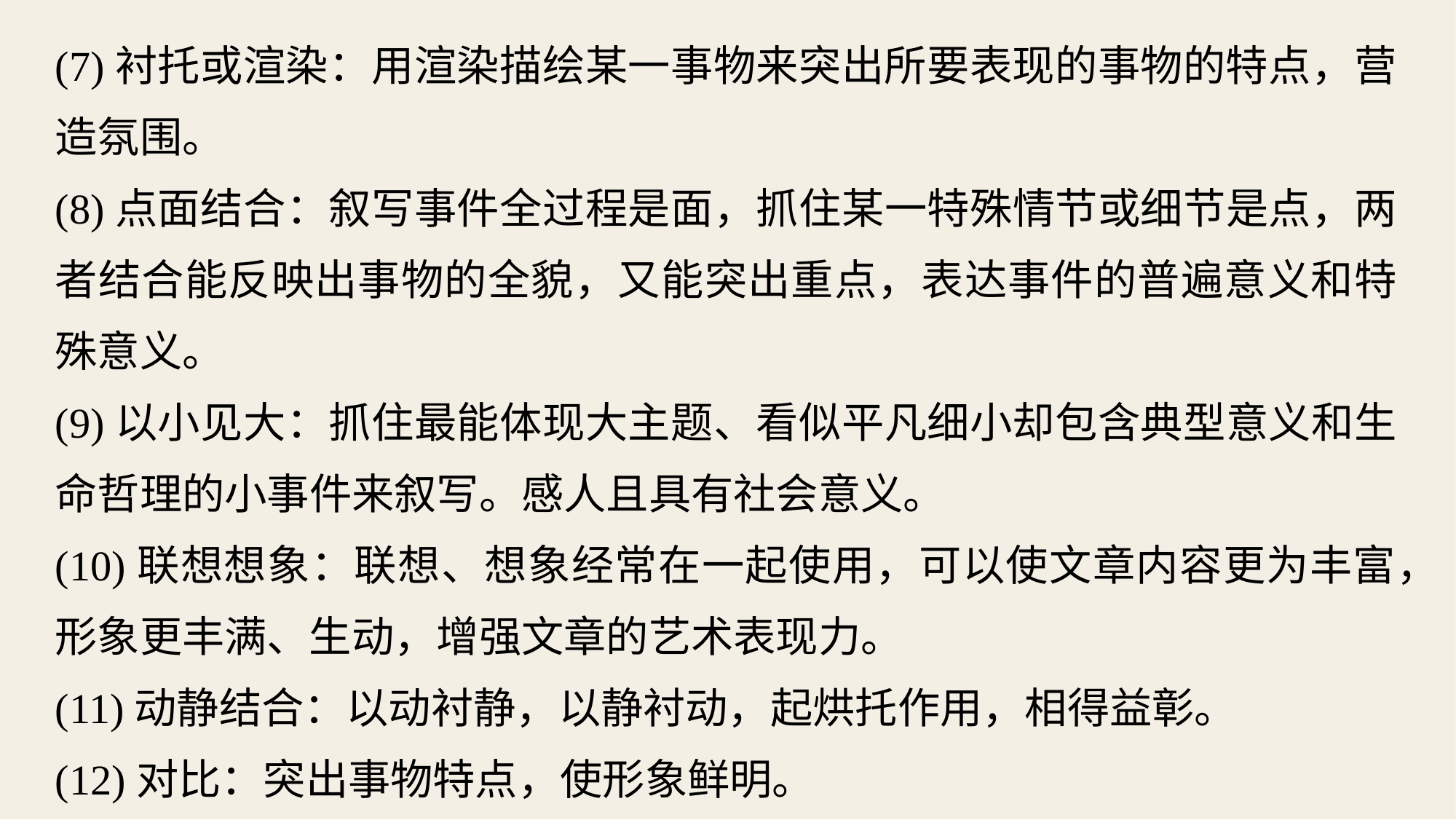

(7)衬托或渲染：用渲染描绘某一事物来突出所要表现的事物的特点，营造氛围。
(8)点面结合：叙写事件全过程是面，抓住某一特殊情节或细节是点，两者结合能反映出事物的全貌，又能突出重点，表达事件的普遍意义和特殊意义。
(9)以小见大：抓住最能体现大主题、看似平凡细小却包含典型意义和生命哲理的小事件来叙写。感人且具有社会意义。
(10)联想想象：联想、想象经常在一起使用，可以使文章内容更为丰富，形象更丰满、生动，增强文章的艺术表现力。
(11)动静结合：以动衬静，以静衬动，起烘托作用，相得益彰。
(12)对比：突出事物特点，使形象鲜明。